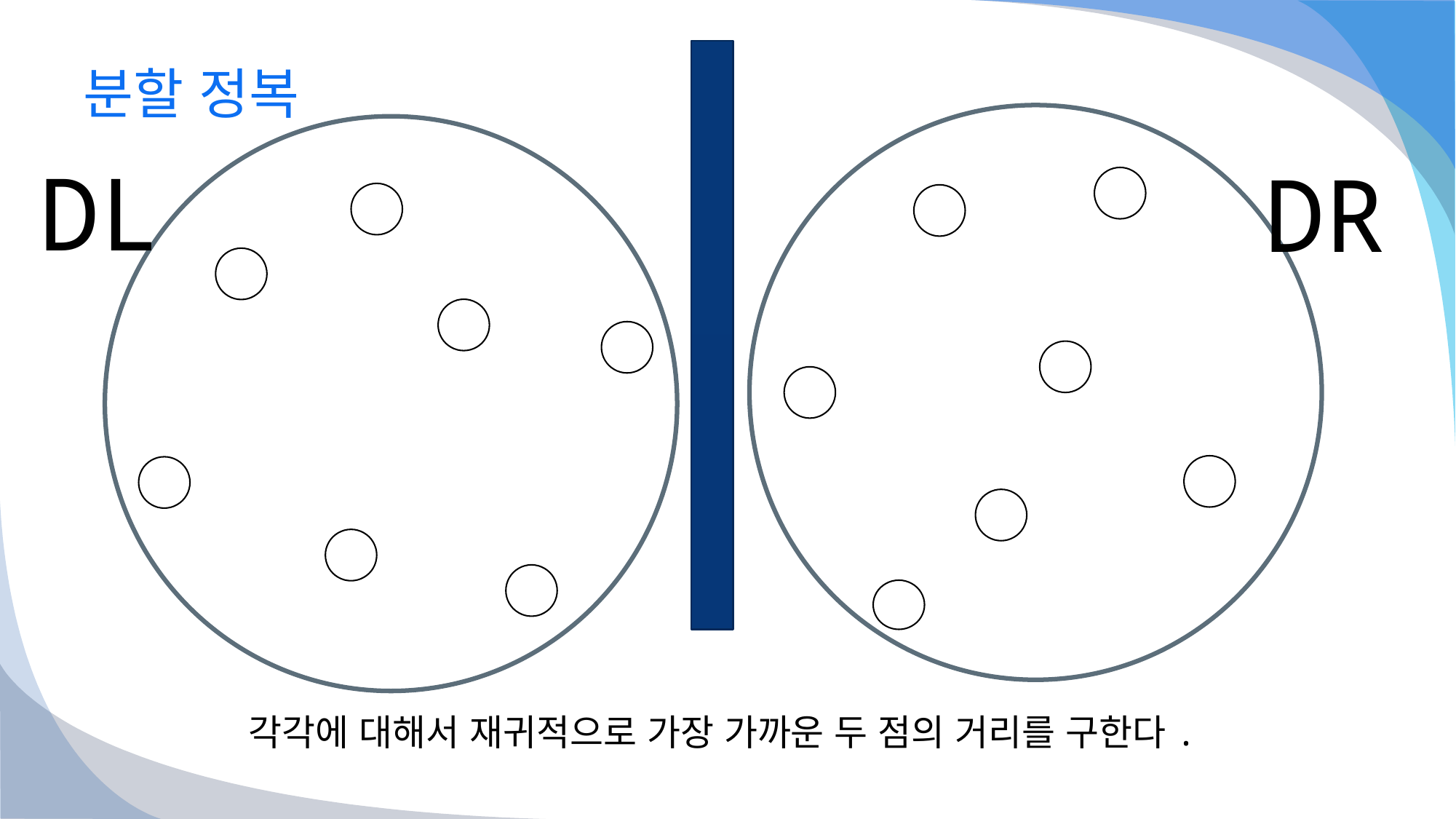

# 분할 정복

DL
DR

각각에 대해서 재귀적으로 가장 가까운 두 점의 거리를 구한다.